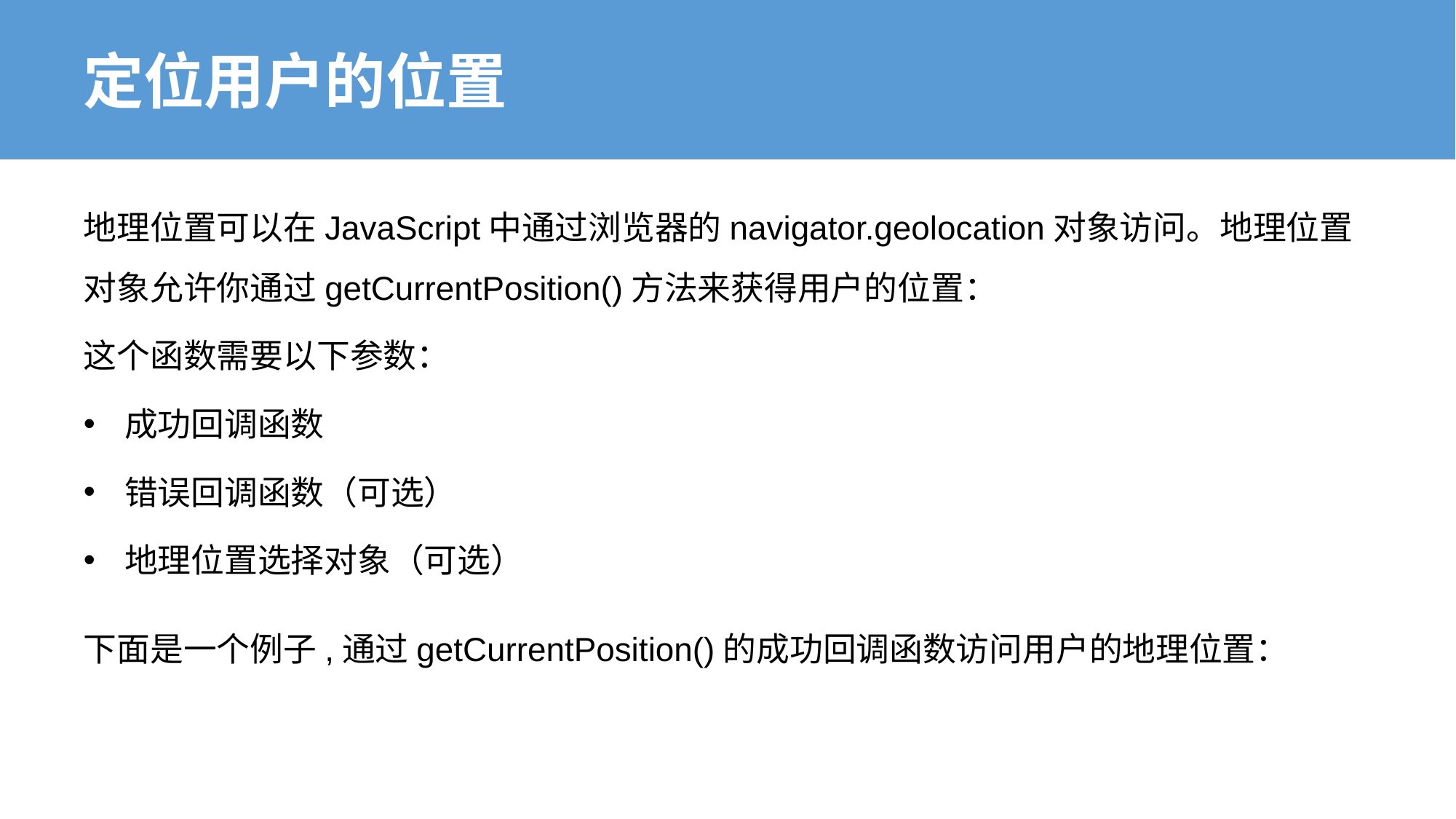

# 定位用户的位置
地理位置可以在JavaScript中通过浏览器的navigator.geolocation对象访问。地理位置对象允许你通过getCurrentPosition()方法来获得用户的位置：
这个函数需要以下参数：
成功回调函数
错误回调函数（可选）
地理位置选择对象（可选）
下面是一个例子,通过getCurrentPosition()的成功回调函数访问用户的地理位置：